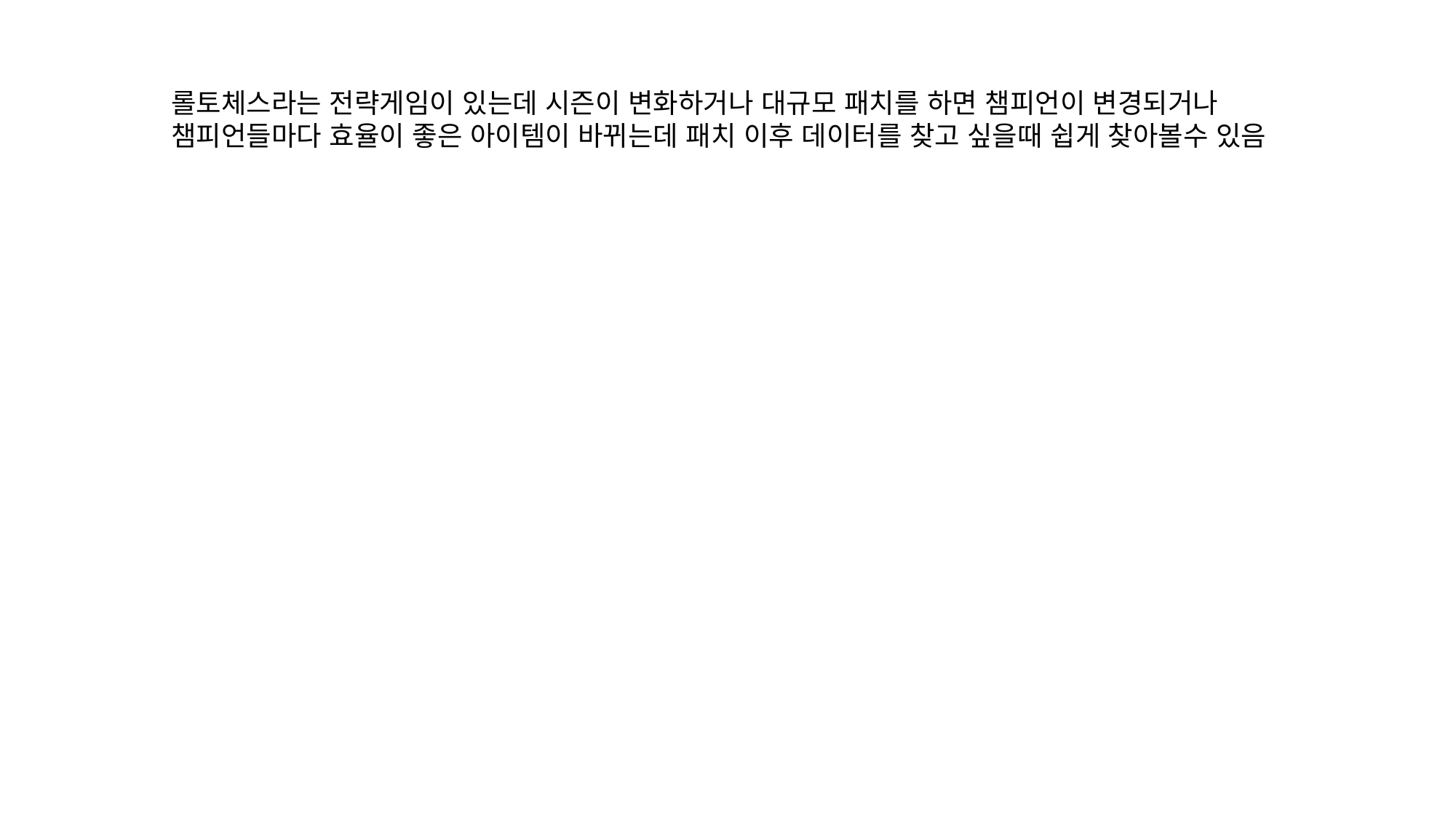

롤토체스라는 전략게임이 있는데 시즌이 변화하거나 대규모 패치를 하면 챔피언이 변경되거나
챔피언들마다 효율이 좋은 아이템이 바뀌는데 패치 이후 데이터를 찾고 싶을때 쉽게 찾아볼수 있음